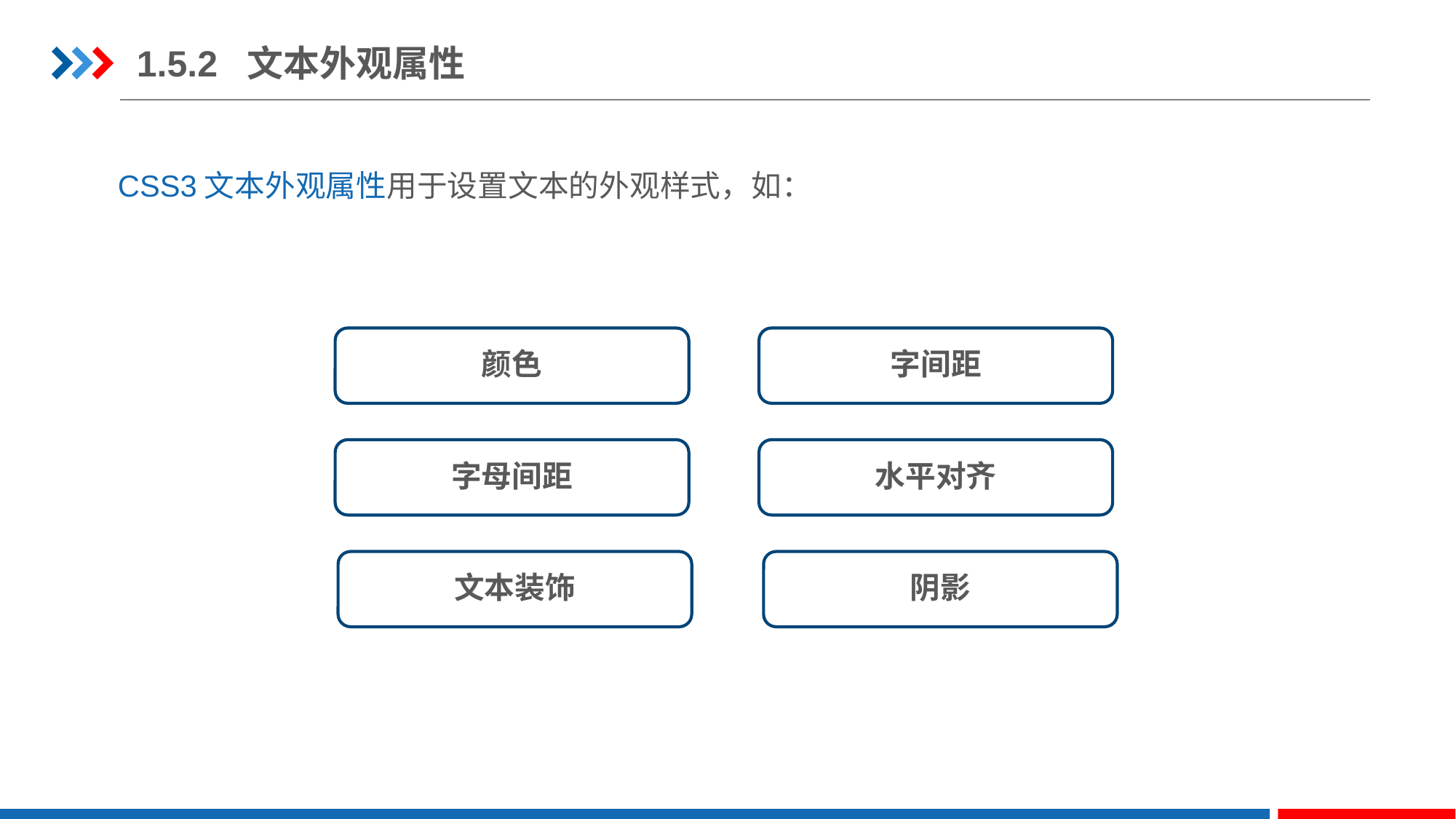

1.5.2  文本外观属性
CSS3文本外观属性用于设置文本的外观样式，如：
颜色
字间距
字母间距
水平对齐
文本装饰
阴影